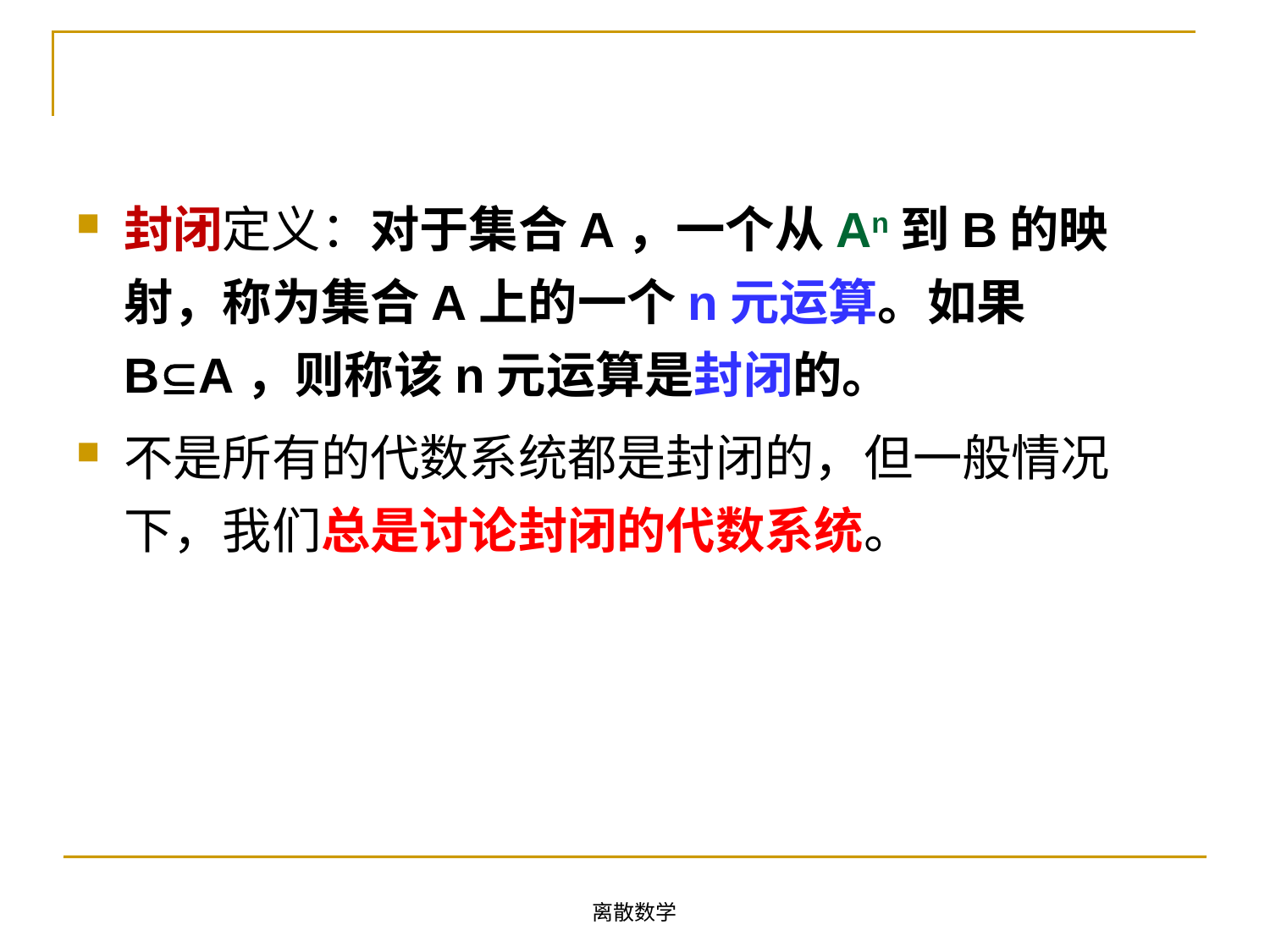

封闭定义：对于集合A，一个从An到B的映射，称为集合A上的一个n元运算。如果B⊆A，则称该n元运算是封闭的。
不是所有的代数系统都是封闭的，但一般情况下，我们总是讨论封闭的代数系统。

9
离散数学